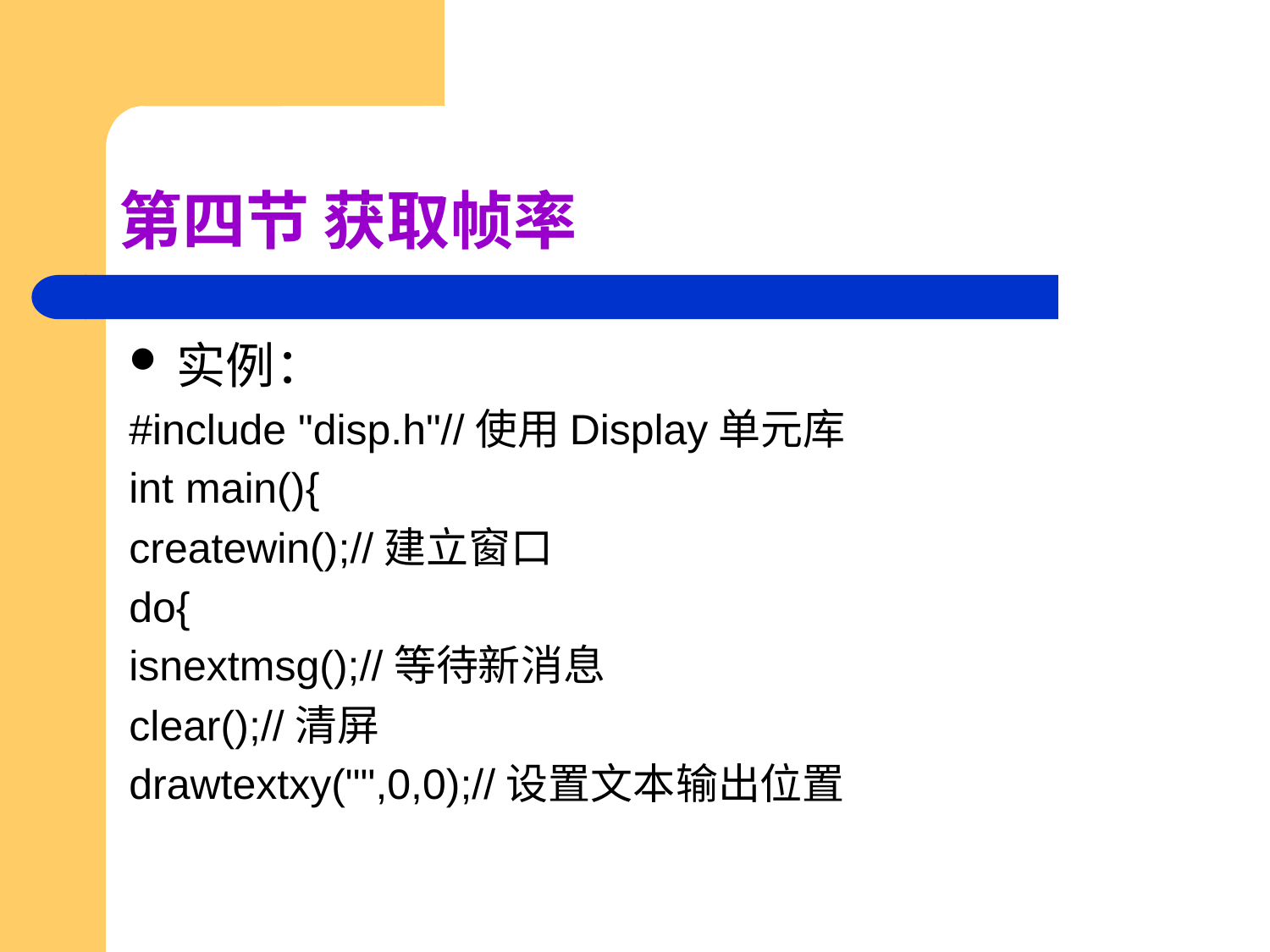

# 第四节 获取帧率
实例：
#include "disp.h"//使用Display单元库
int main(){
createwin();//建立窗口
do{
isnextmsg();//等待新消息
clear();//清屏
drawtextxy("",0,0);//设置文本输出位置